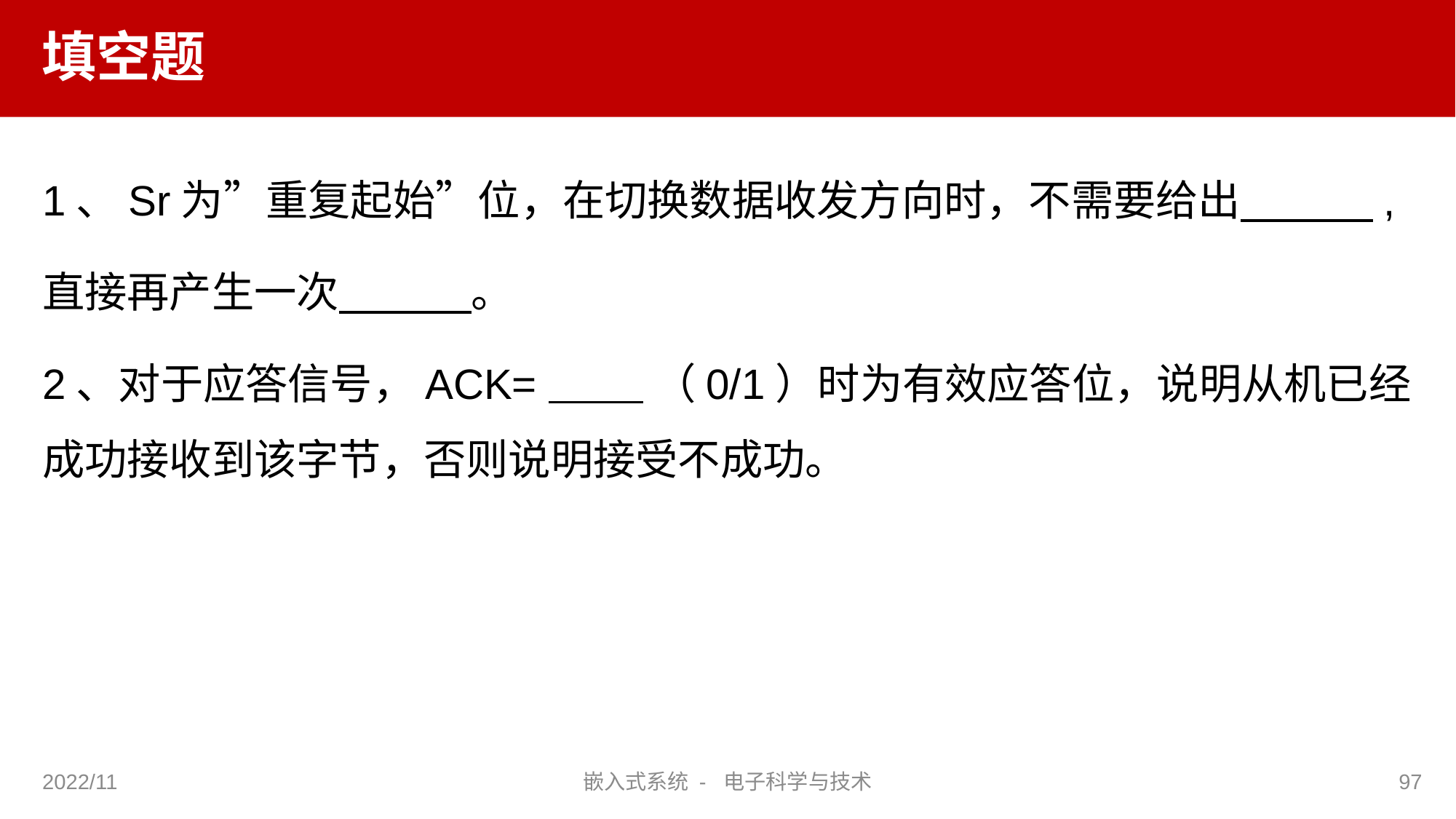

# 填空题
1、Sr为”重复起始”位，在切换数据收发方向时，不需要给出              ,
直接再产生一次              。
2、对于应答信号，ACK=         （0/1）时为有效应答位，说明从机已经成功接收到该字节，否则说明接受不成功。
2022/11
嵌入式系统 -  电子科学与技术
97